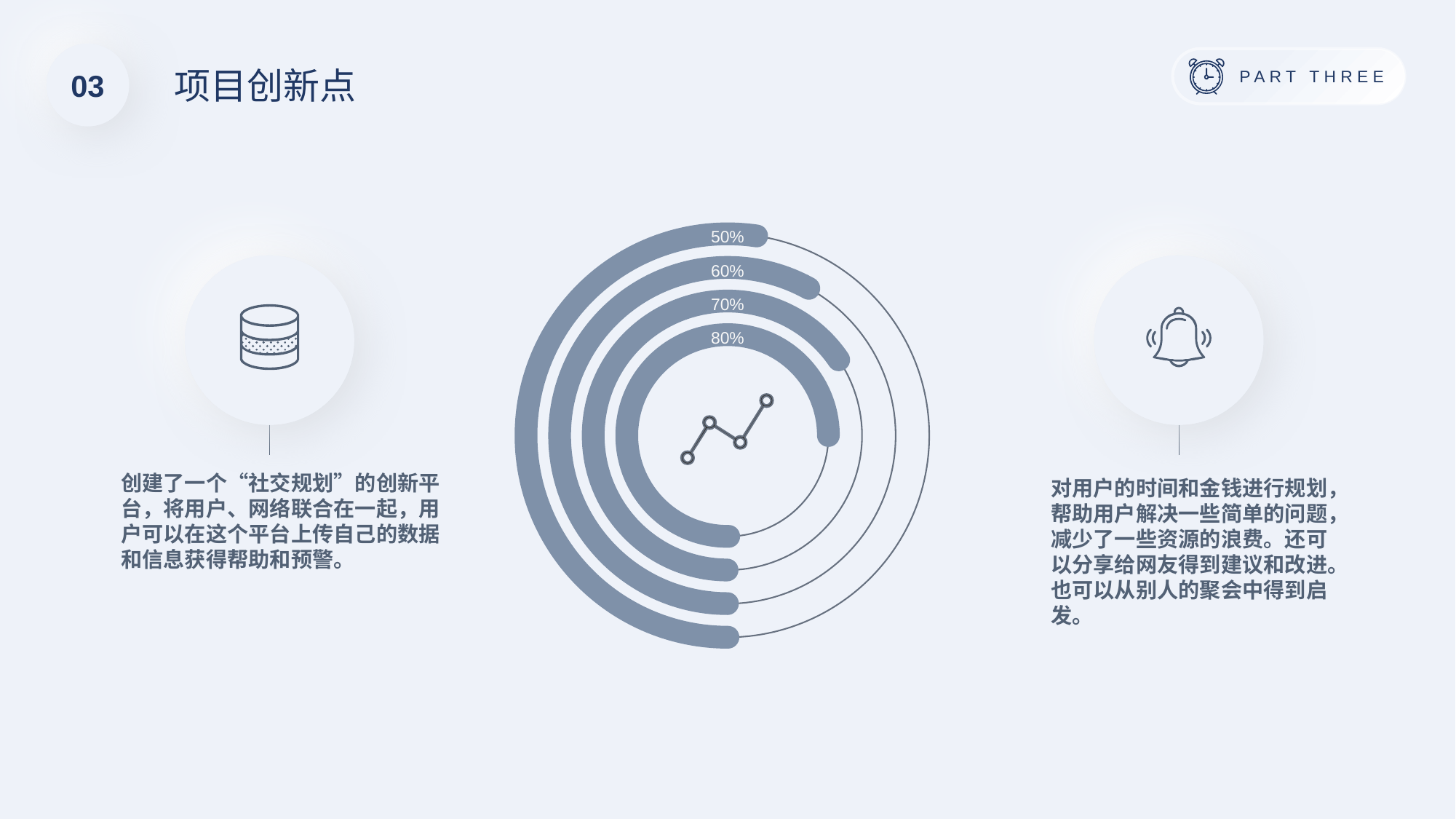

03
项目创新点
50%

60%
70%
80%

创建了一个“社交规划”的创新平台，将用户、网络联合在一起，用户可以在这个平台上传自己的数据和信息获得帮助和预警。
对用户的时间和金钱进行规划，帮助用户解决一些简单的问题，减少了一些资源的浪费。还可以分享给网友得到建议和改进。也可以从别人的聚会中得到启发。